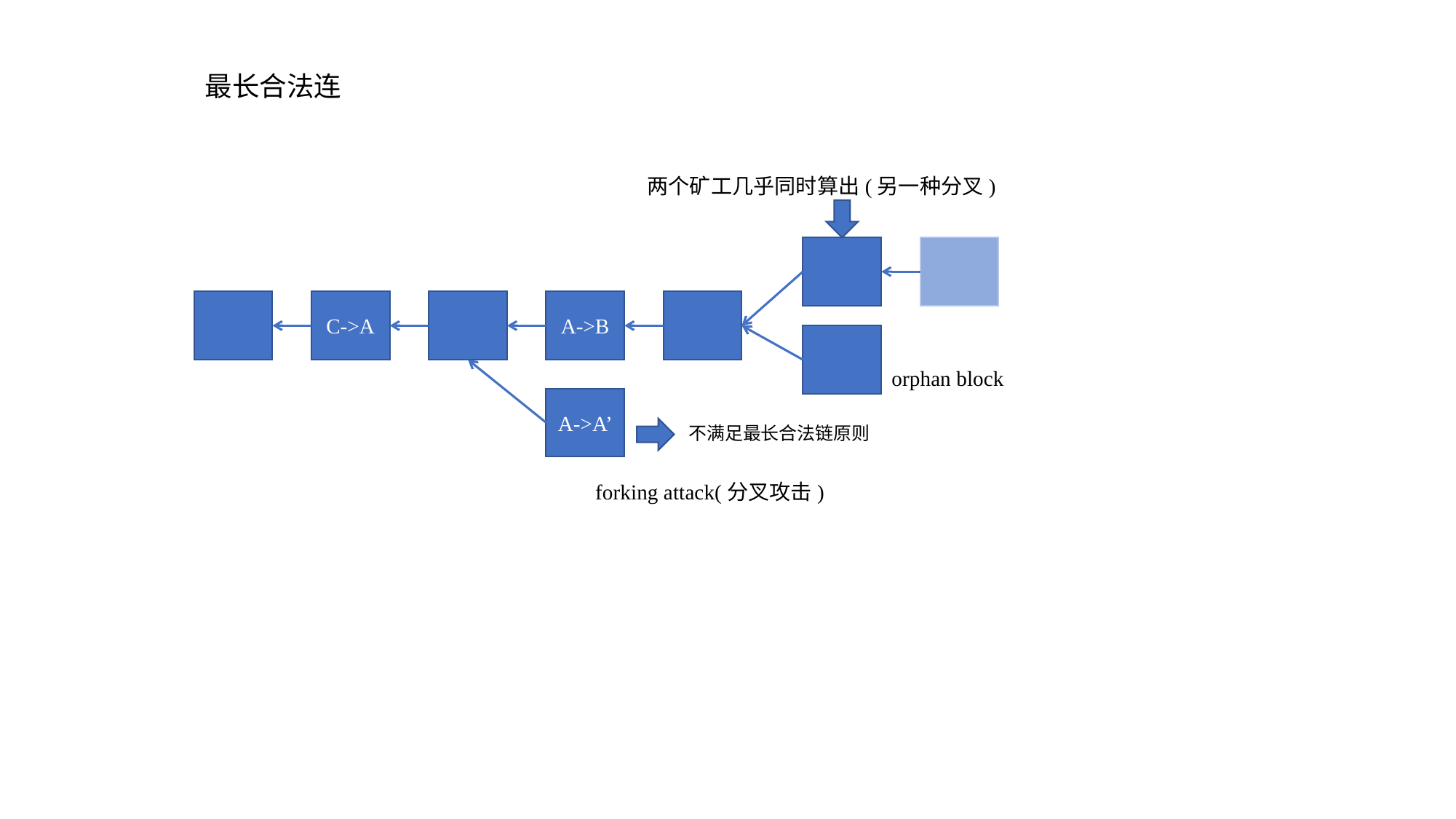

最长合法连
两个矿工几乎同时算出(另一种分叉)

C->A

A->B

A->A’
orphan block
不满足最长合法链原则

forking attack(分叉攻击)